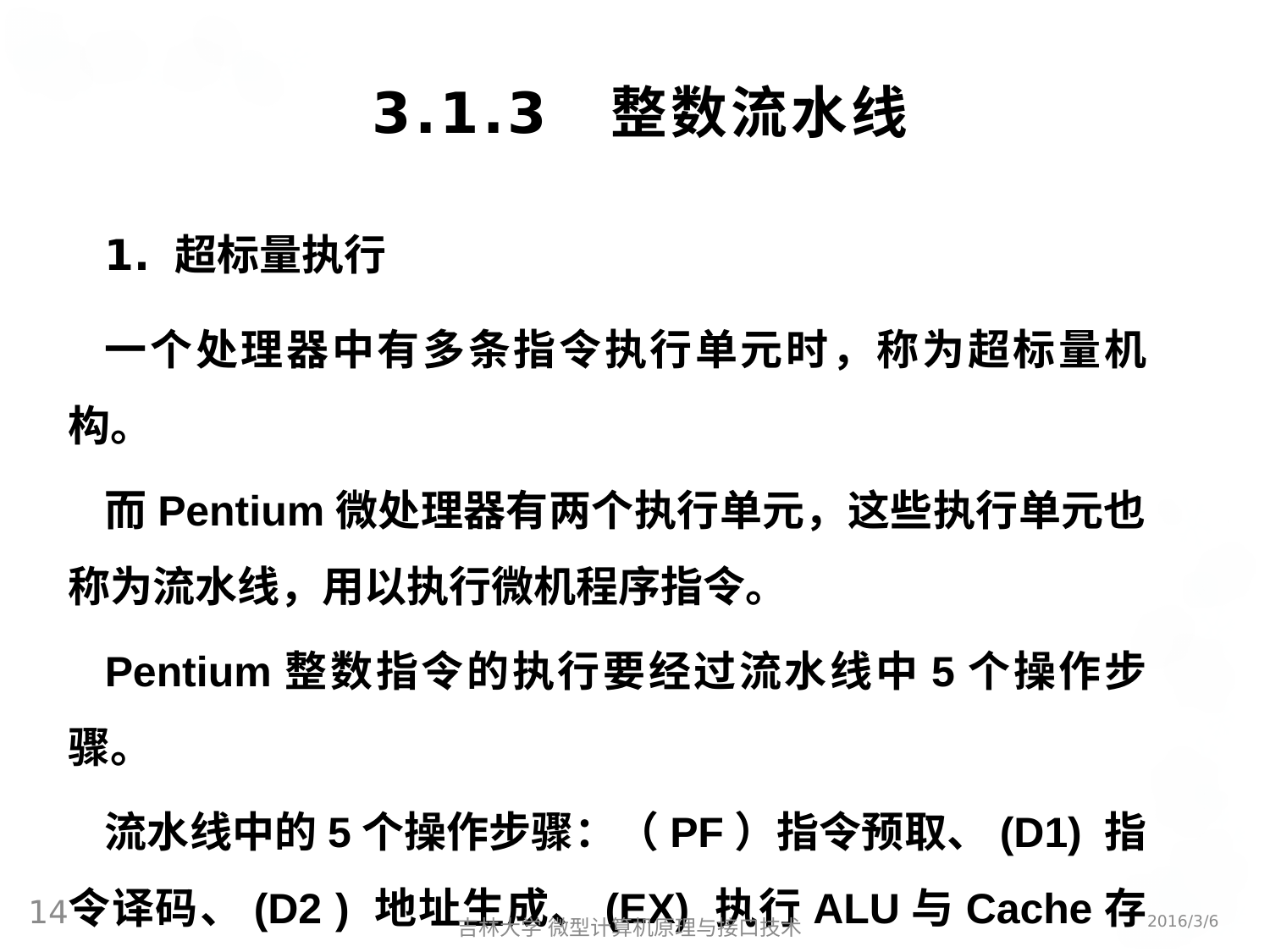

# 3.1.3  整数流水线
1. 超标量执行
一个处理器中有多条指令执行单元时，称为超标量机构。
而Pentium微处理器有两个执行单元，这些执行单元也称为流水线，用以执行微机程序指令。
Pentium整数指令的执行要经过流水线中5个操作步骤。
流水线中的5个操作步骤：（PF）指令预取、(D1) 指令译码、(D2 ) 地址生成、(EX) 执行ALU与Cache存取和(WB)写回。
14
2016/3/6
吉林大学 微型计算机原理与接口技术